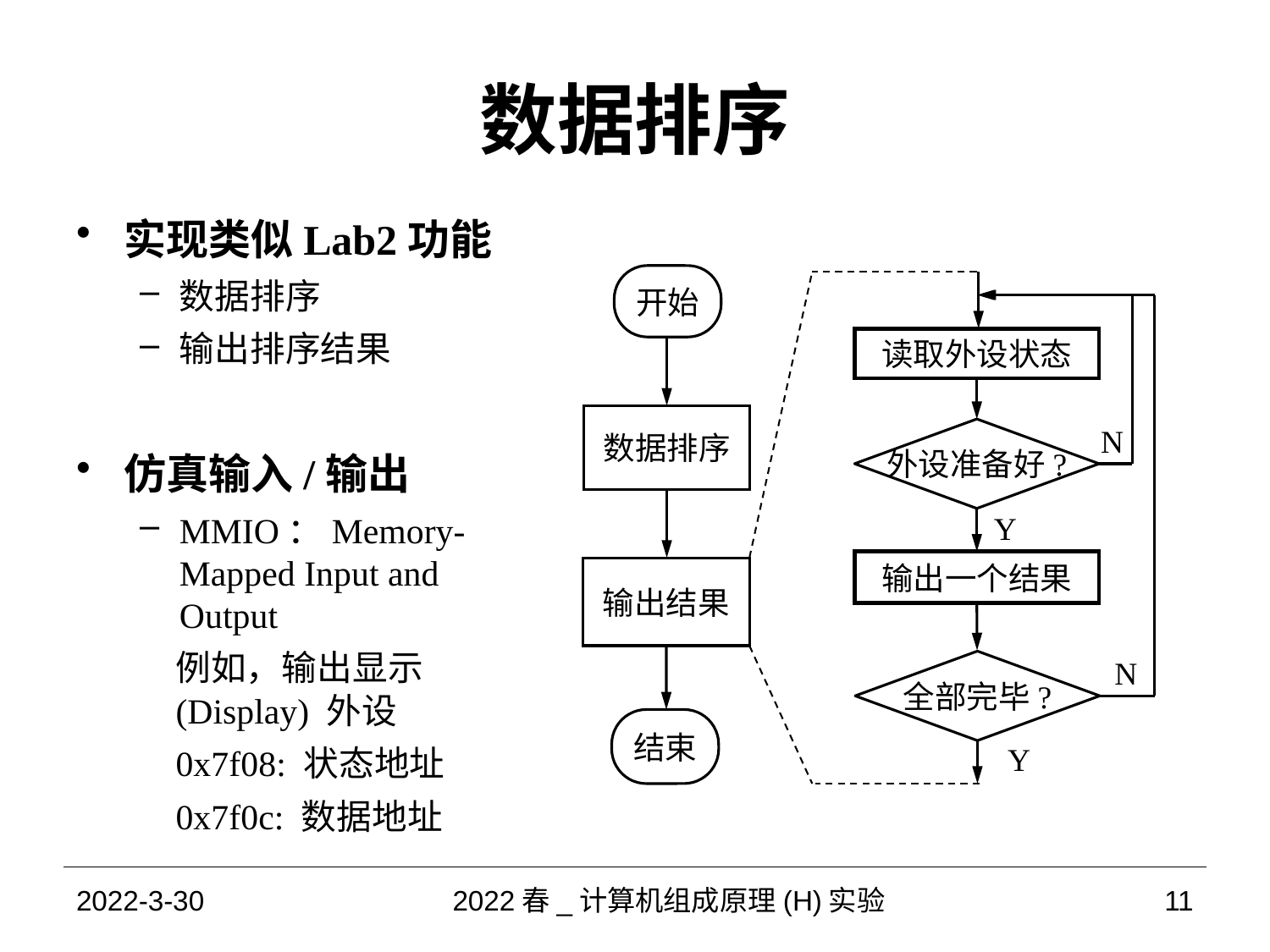

# 数据排序
实现类似Lab2功能
数据排序
输出排序结果

仿真输入/输出
MMIO：Memory-Mapped Input and Output
例如，输出显示 (Display) 外设
0x7f08: 状态地址
0x7f0c: 数据地址
开始
数据排序
输出结果
结束
读取外设状态
N
外设准备好?
Y
输出一个结果
N
全部完毕?
Y
2022-3-30
2022春_计算机组成原理(H)实验
11